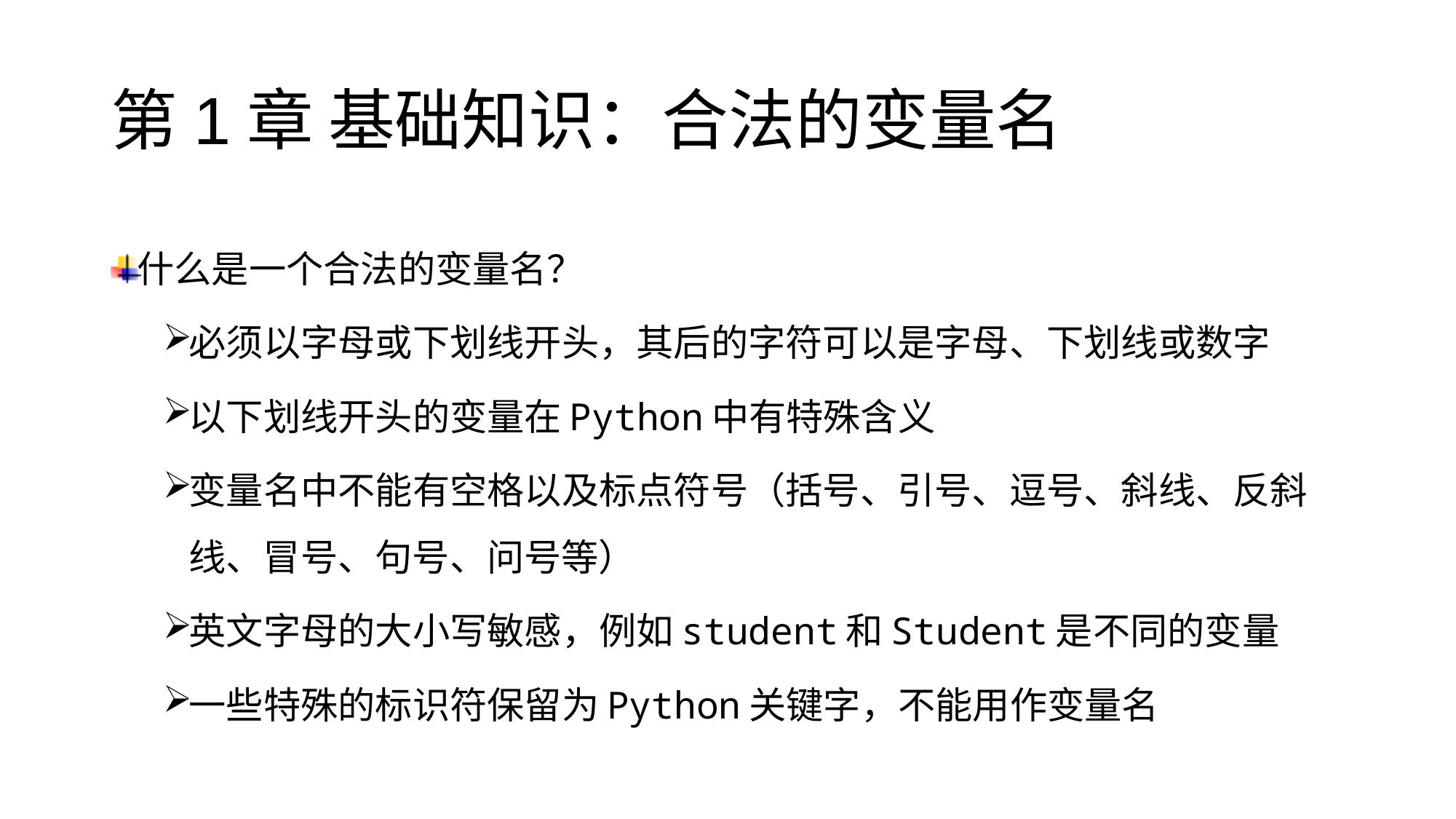

# 第1章 基础知识：合法的变量名
什么是一个合法的变量名？
必须以字母或下划线开头，其后的字符可以是字母、下划线或数字
以下划线开头的变量在Python中有特殊含义
变量名中不能有空格以及标点符号（括号、引号、逗号、斜线、反斜线、冒号、句号、问号等）
英文字母的大小写敏感，例如student和Student是不同的变量
一些特殊的标识符保留为Python关键字，不能用作变量名